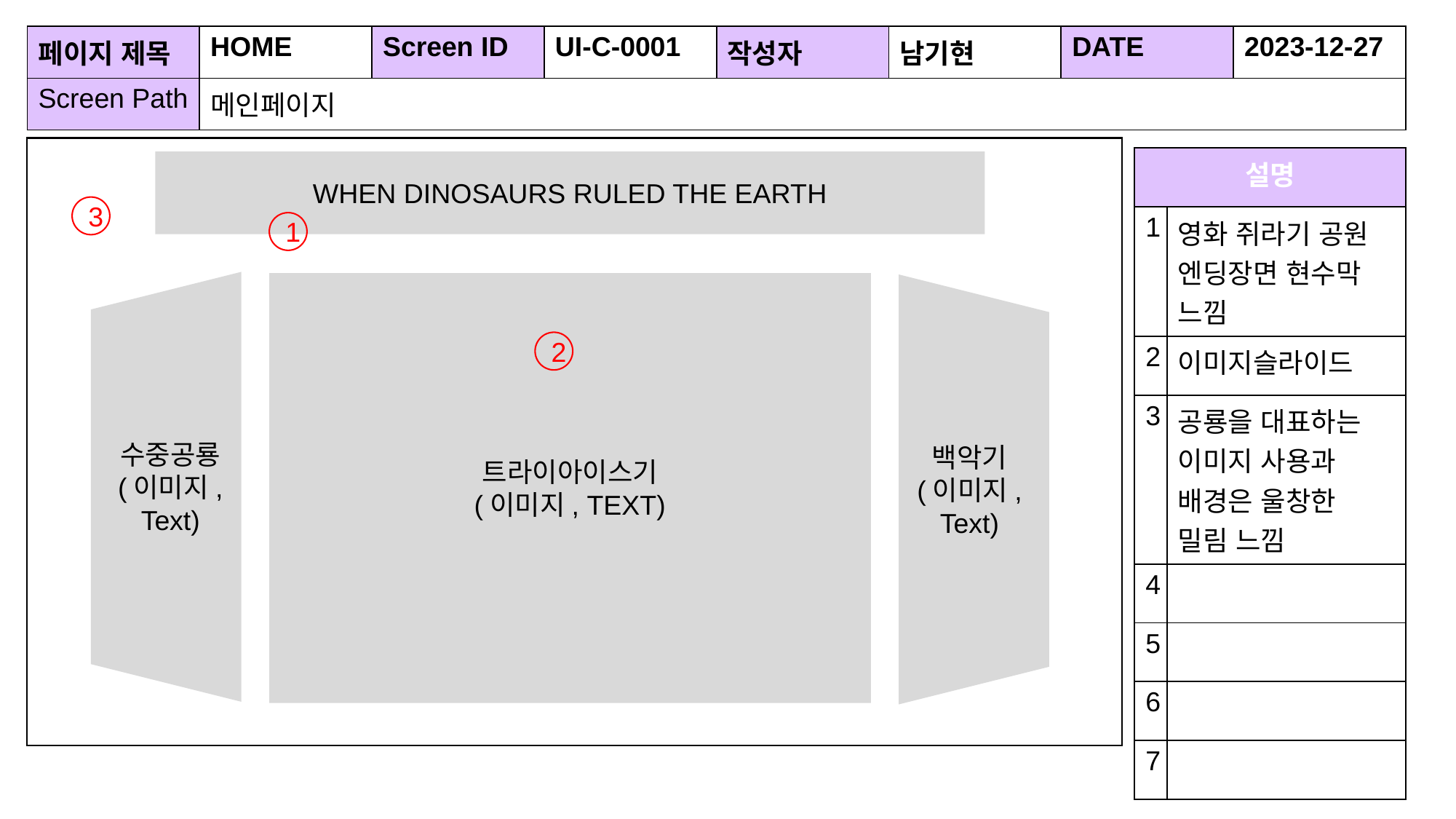

| 페이지 제목 | HOME | Screen ID | UI-C-0001 | 작성자 | 남기현 | DATE | 2023-12-27 |
| --- | --- | --- | --- | --- | --- | --- | --- |
| Screen Path | 메인페이지 |  |  |  |  |  |  |

| 설명 |  |
| --- | --- |
| 1 | 영화 쥐라기 공원 엔딩장면 현수막 느낌 |
| 2 | 이미지슬라이드 |
| 3 | 공룡을 대표하는 이미지 사용과 배경은 울창한 밀림 느낌 |
| 4 |  |
| 5 |  |
| 6 |  |
| 7 |  |
WHEN DINOSAURS RULED THE EARTH
3
1
트라이아이스기
(이미지, TEXT)
4
2
5
6
수중공룡
(이미지, Text)
백악기
(이미지,
Text)
7